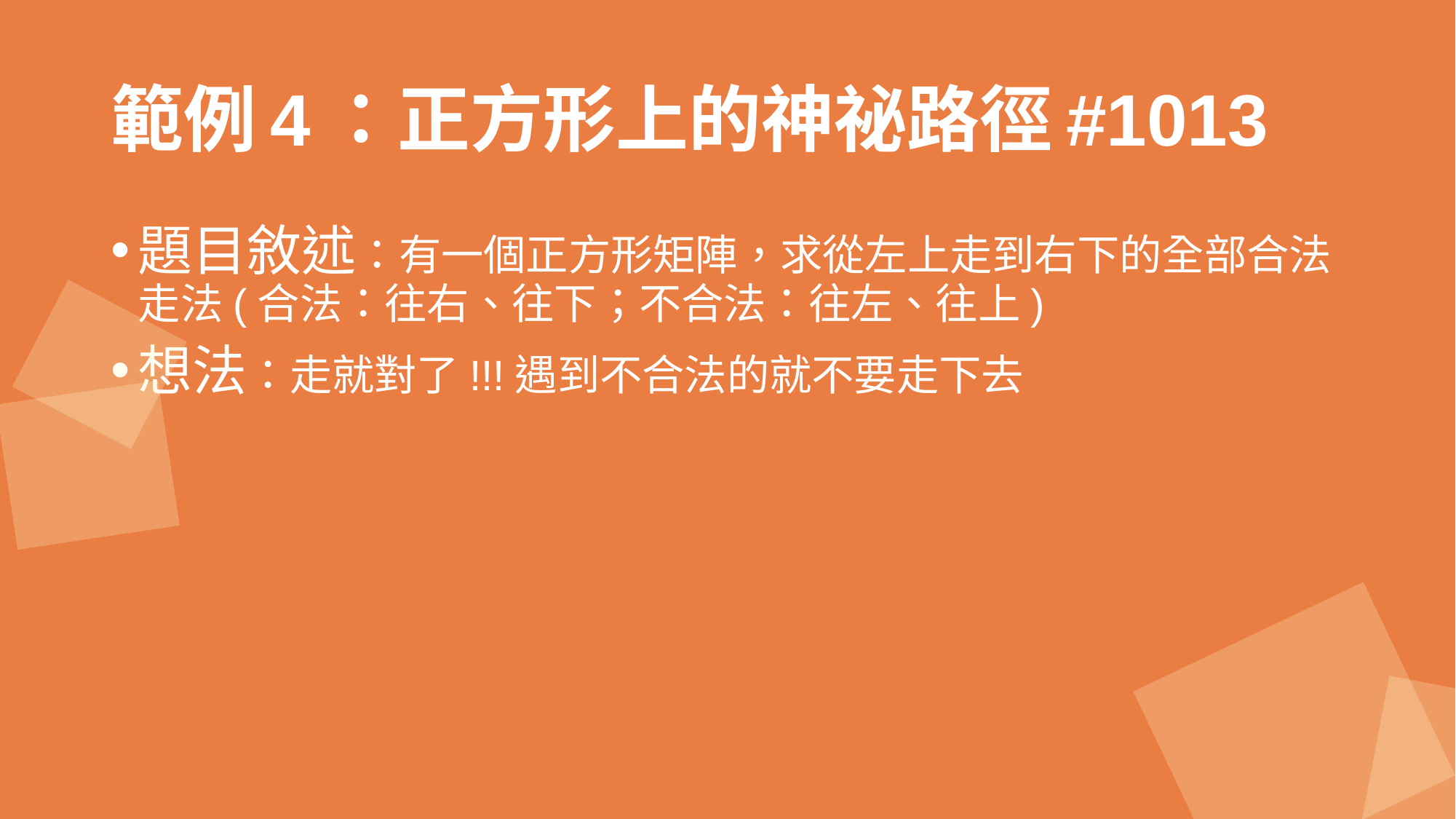

# 範例4：正方形上的神祕路徑#1013
題目敘述：有一個正方形矩陣，求從左上走到右下的全部合法走法(合法：往右、往下；不合法：往左、往上)
想法：走就對了!!!遇到不合法的就不要走下去